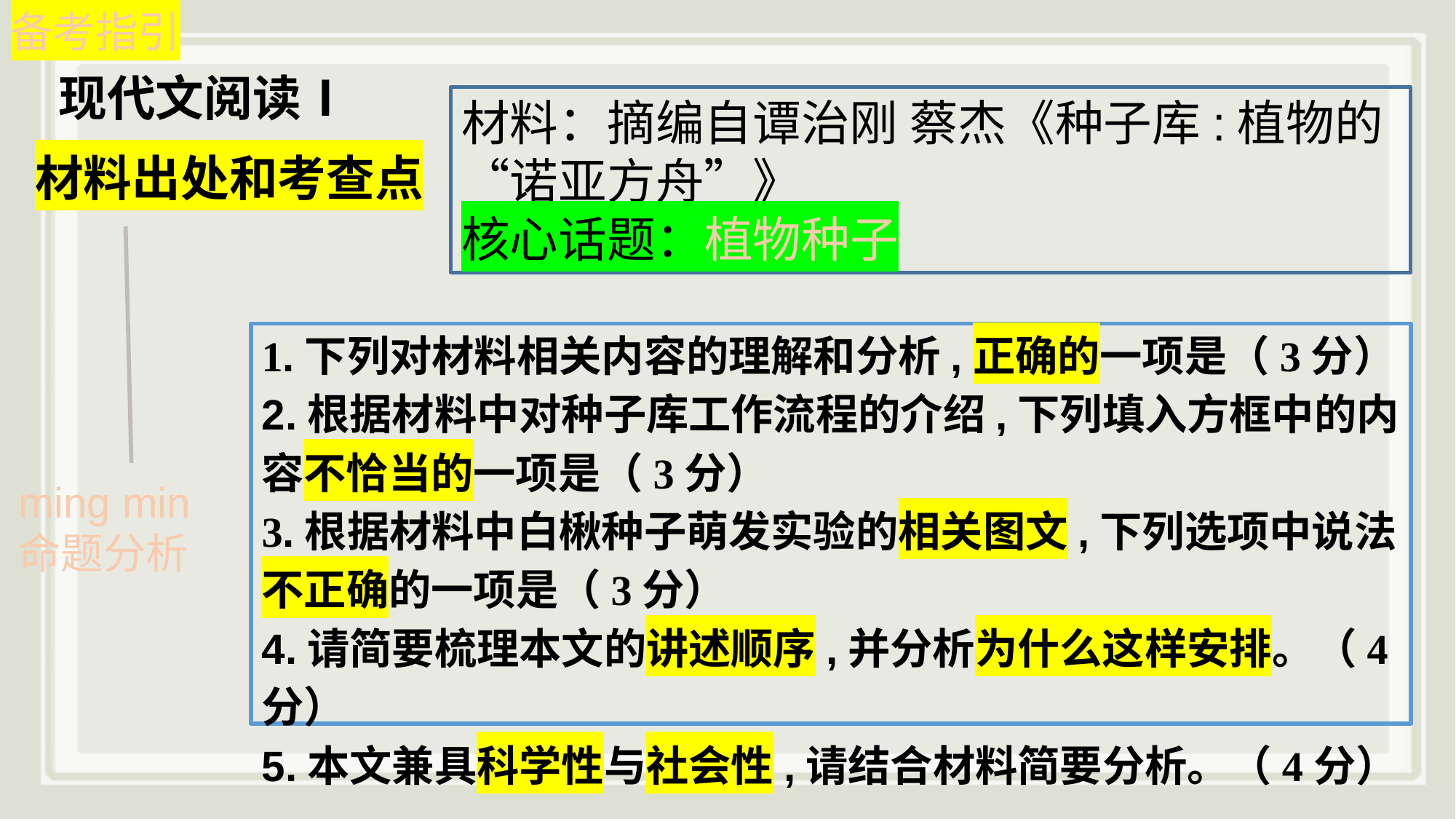

备考指引
现代文阅读Ⅰ
材料：摘编自谭治刚 蔡杰《种子库:植物的“诺亚方舟”》
核心话题：植物种子
# 材料出处和考查点
1.下列对材料相关内容的理解和分析,正确的一项是（3分）2.根据材料中对种子库工作流程的介绍,下列填入方框中的内容不恰当的一项是（3分）
3.根据材料中白楸种子萌发实验的相关图文,下列选项中说法不正确的一项是（3分）4.请简要梳理本文的讲述顺序,并分析为什么这样安排。（4分）5.本文兼具科学性与社会性,请结合材料简要分析。（4分）

ming min命题分析